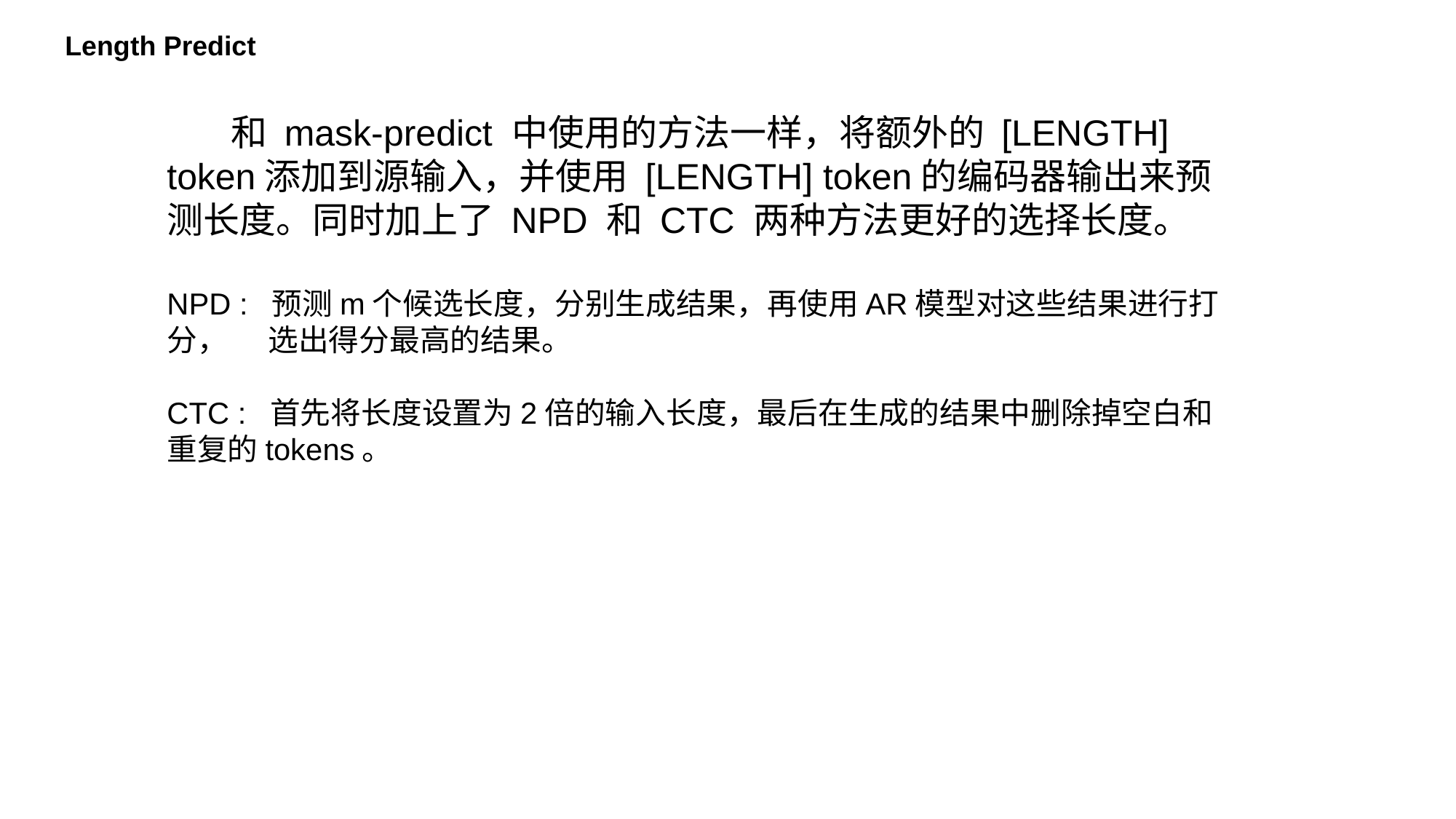

Length Predict
        和 mask-predict 中使用的方法一样，将额外的 [LENGTH] token添加到源输入，并使用 [LENGTH] token的编码器输出来预测长度。同时加上了 NPD 和 CTC 两种方法更好的选择长度。

NPD :  预测m个候选长度，分别生成结果，再使用AR模型对这些结果进行打分，      选出得分最高的结果。

CTC :  首先将长度设置为2倍的输入长度，最后在生成的结果中删除掉空白和重复的tokens。